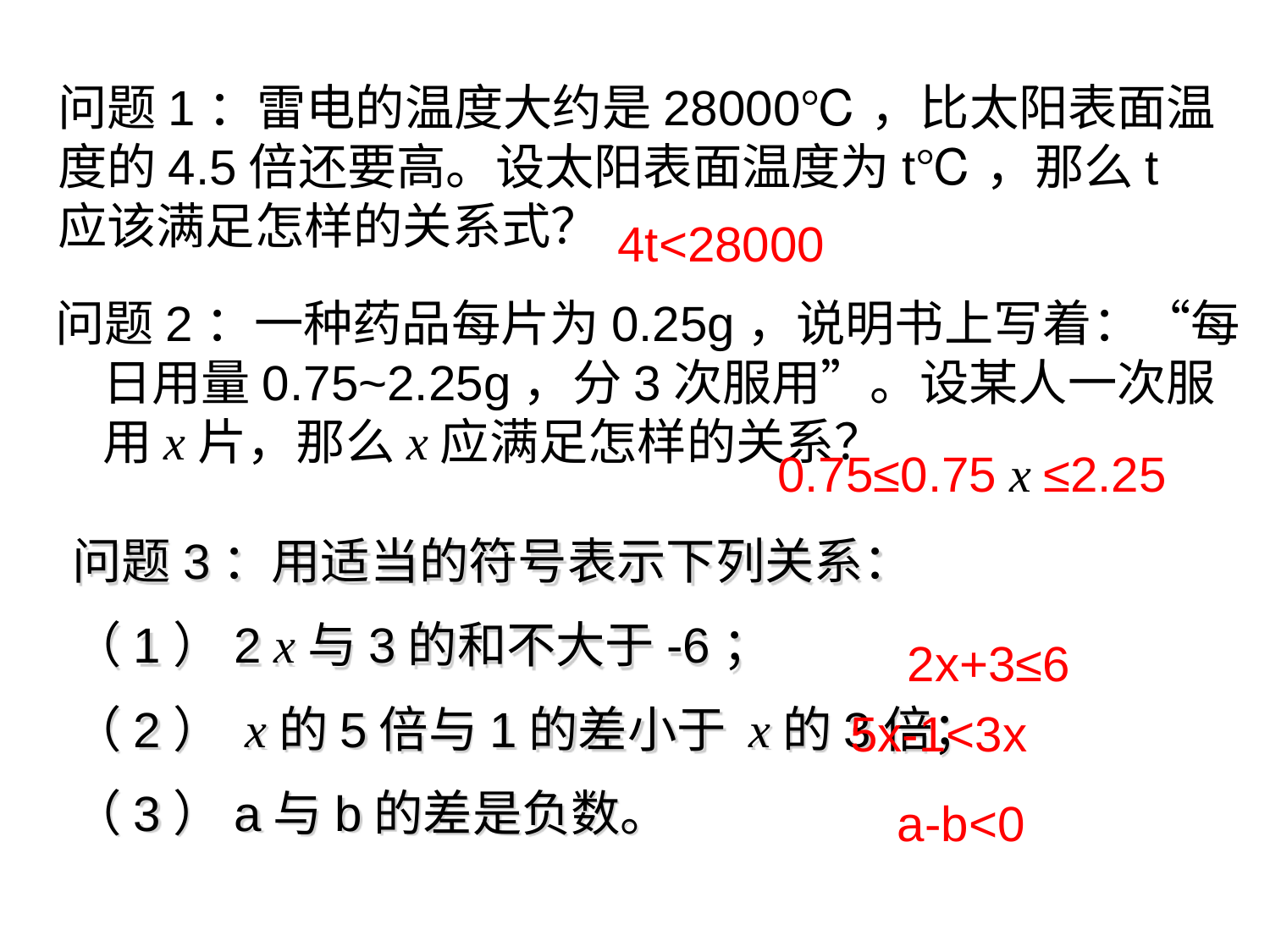

# 问题1：雷电的温度大约是28000℃，比太阳表面温度的4.5倍还要高。设太阳表面温度为t℃，那么t应该满足怎样的关系式？
4t<28000
问题2：一种药品每片为0.25g，说明书上写着：“每日用量0.75~2.25g，分3次服用”。设某人一次服用x片，那么x应满足怎样的关系？
0.75≤0.75 x ≤2.25
问题3：用适当的符号表示下列关系：
（1）2 x与3的和不大于-6；
（2） x的5倍与1的差小于 x的3倍；
（3）a与b的差是负数。

2x+3≤6
5x-1<3x
a-b<0